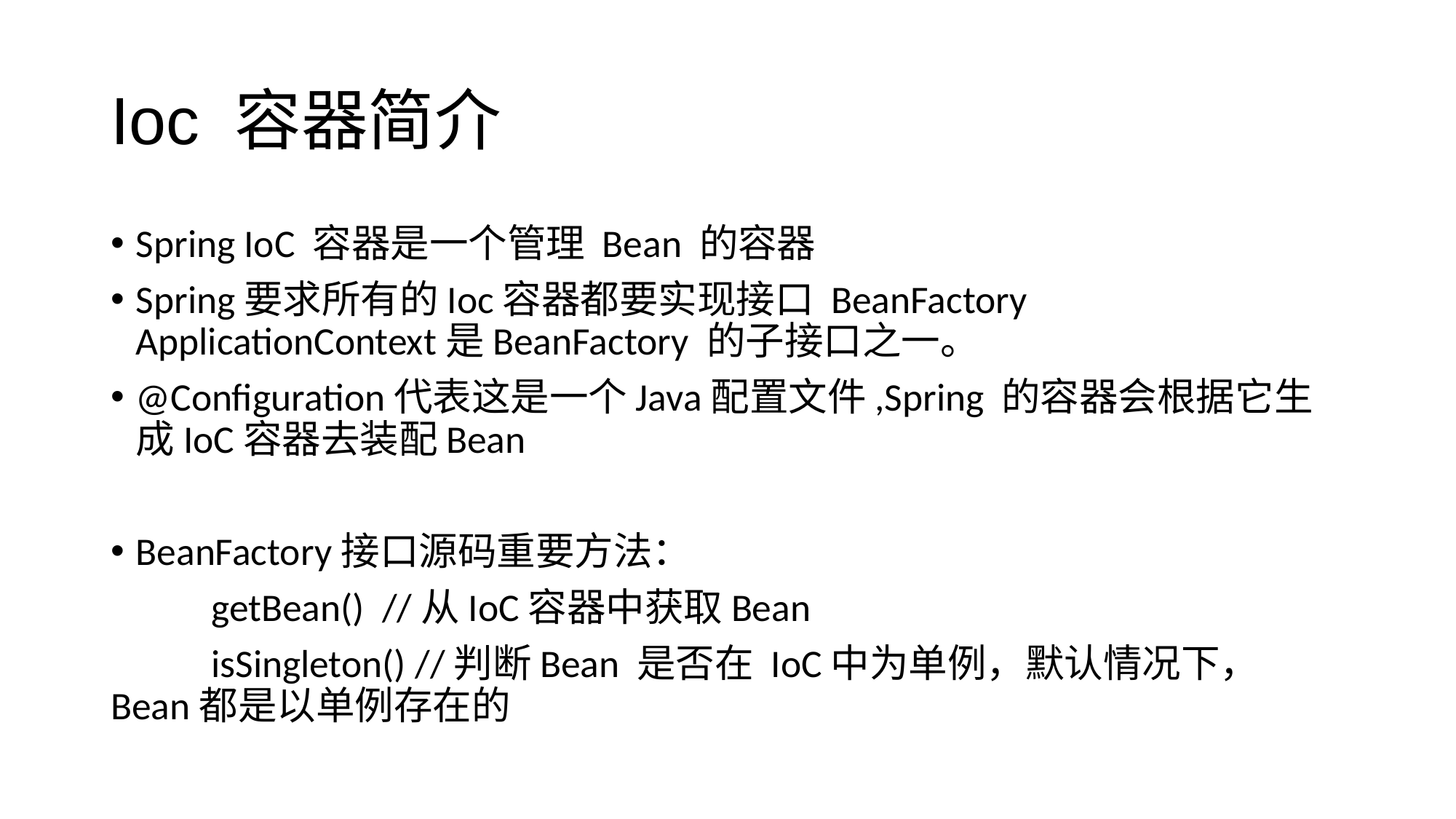

# Ioc 容器简介
Spring IoC 容器是一个管理 Bean 的容器
Spring要求所有的Ioc容器都要实现接口 BeanFactory  ApplicationContext是BeanFactory 的子接口之一。
@Configuration代表这是一个Java配置文件,Spring 的容器会根据它生成IoC容器去装配Bean

BeanFactory接口源码重要方法：
	getBean()  //从IoC容器中获取Bean
	isSingleton() //判断Bean 是否在 IoC中为单例，默认情况下，	Bean都是以单例存在的